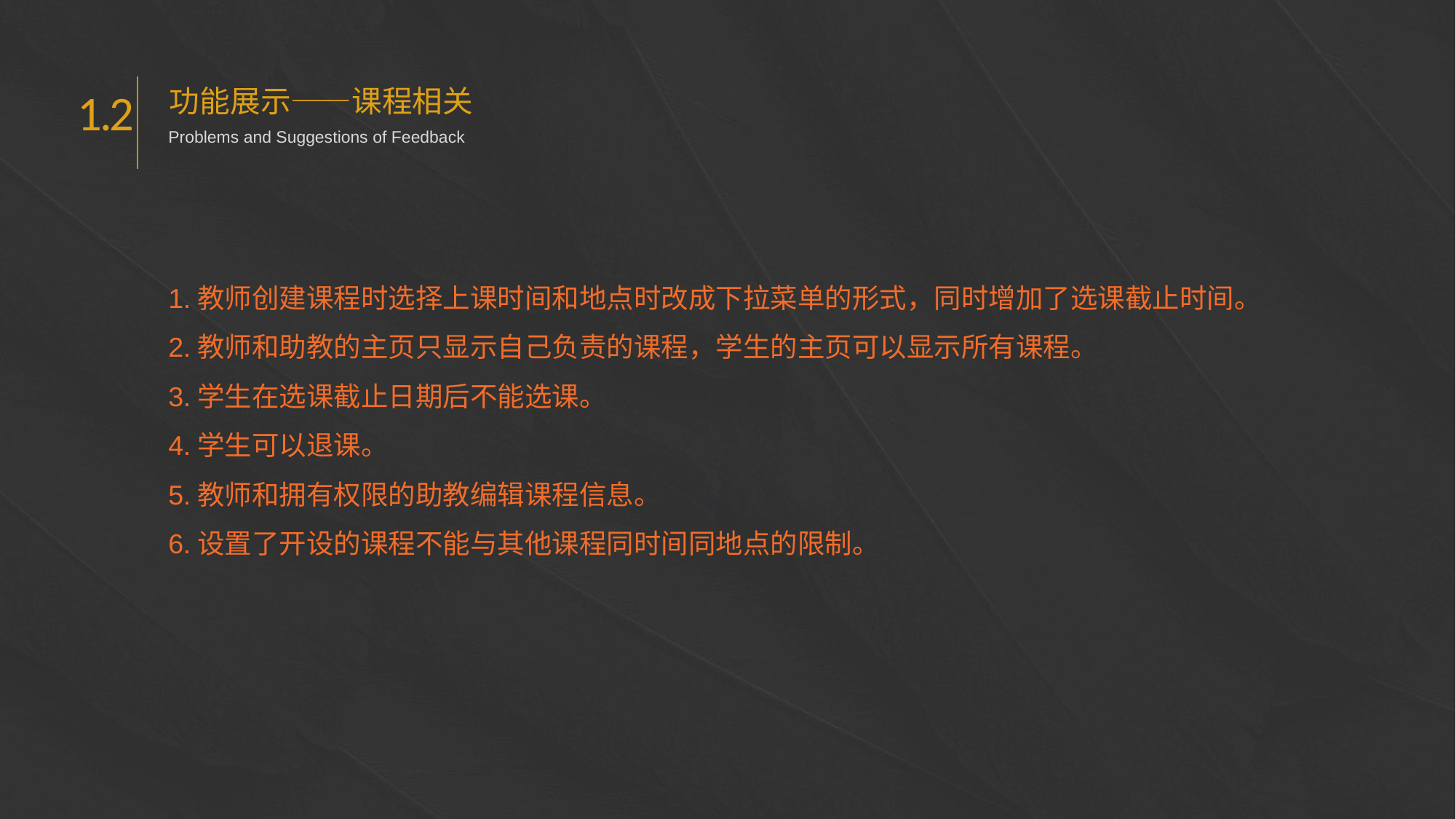

功能展示——课程相关
Problems and Suggestions of Feedback
1.2

e7d195523061f1c0205959036996ad55c215b892a7aac5c0B9ADEF7896FB48F2EF97163A2DE1401E1875DEDC438B7864AD24CA23553DBBBD975DAF4CAD4A2592689FFB6CEE59FFA55B2702D0E5EE29CDFC0DD98BC7D6A39A64D3162AEA17DB19B9B9A87D0E9A0C5838999CD047764B32476FB53FC54D3671B43638F8C25D9EC95BB52BCC6C1CB3F6DE41EB0266A54822
1.教师创建课程时选择上课时间和地点时改成下拉菜单的形式，同时增加了选课截止时间。
2.教师和助教的主页只显示自己负责的课程，学生的主页可以显示所有课程。
3.学生在选课截止日期后不能选课。
4.学生可以退课。
5.教师和拥有权限的助教编辑课程信息。
6.设置了开设的课程不能与其他课程同时间同地点的限制。